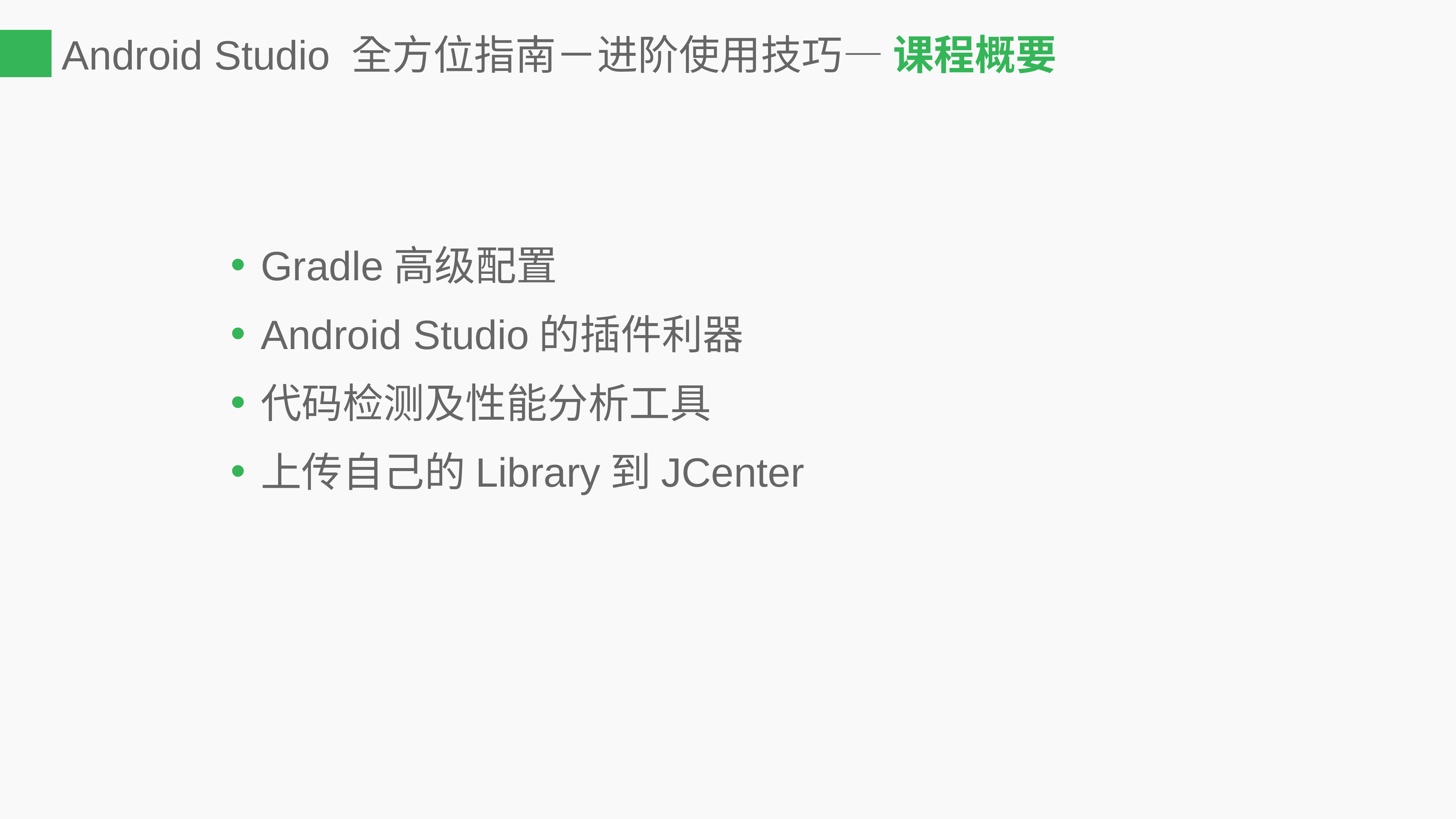

# Android Studio 全方位指南－进阶使用技巧— 课程概要
Gradle高级配置
Android Studio的插件利器
代码检测及性能分析工具
上传自己的Library到JCenter